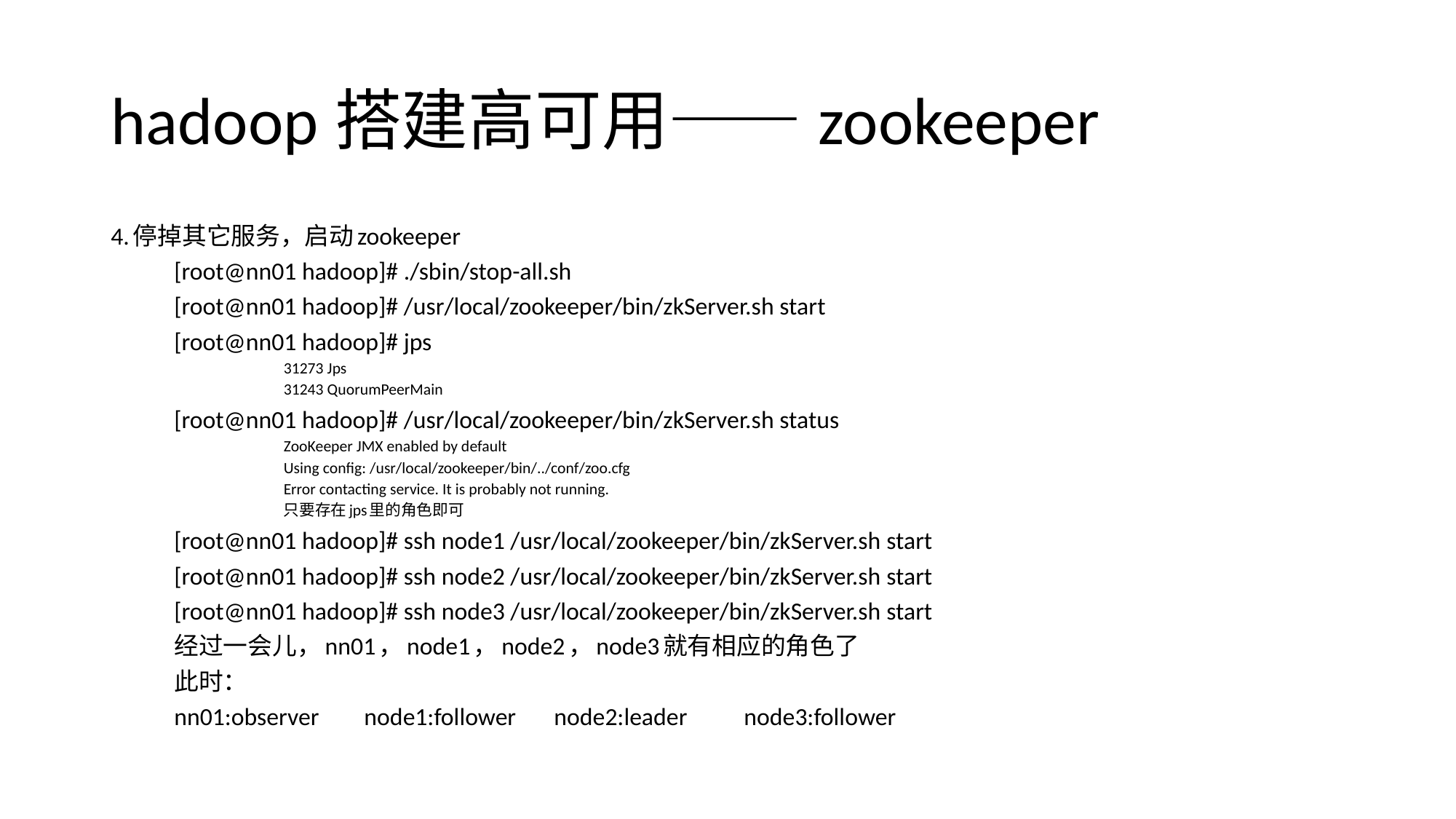

# hadoop搭建高可用——zookeeper
4.停掉其它服务，启动zookeeper
	[root@nn01 hadoop]# ./sbin/stop-all.sh
	[root@nn01 hadoop]# /usr/local/zookeeper/bin/zkServer.sh start
	[root@nn01 hadoop]# jps
31273 Jps
31243 QuorumPeerMain
	[root@nn01 hadoop]# /usr/local/zookeeper/bin/zkServer.sh status
ZooKeeper JMX enabled by default
Using config: /usr/local/zookeeper/bin/../conf/zoo.cfg
Error contacting service. It is probably not running.
只要存在jps里的角色即可
	[root@nn01 hadoop]# ssh node1 /usr/local/zookeeper/bin/zkServer.sh start
	[root@nn01 hadoop]# ssh node2 /usr/local/zookeeper/bin/zkServer.sh start
	[root@nn01 hadoop]# ssh node3 /usr/local/zookeeper/bin/zkServer.sh start
	经过一会儿，nn01，node1，node2，node3就有相应的角色了
	此时：
		nn01:observer	node1:follower	node2:leader	node3:follower